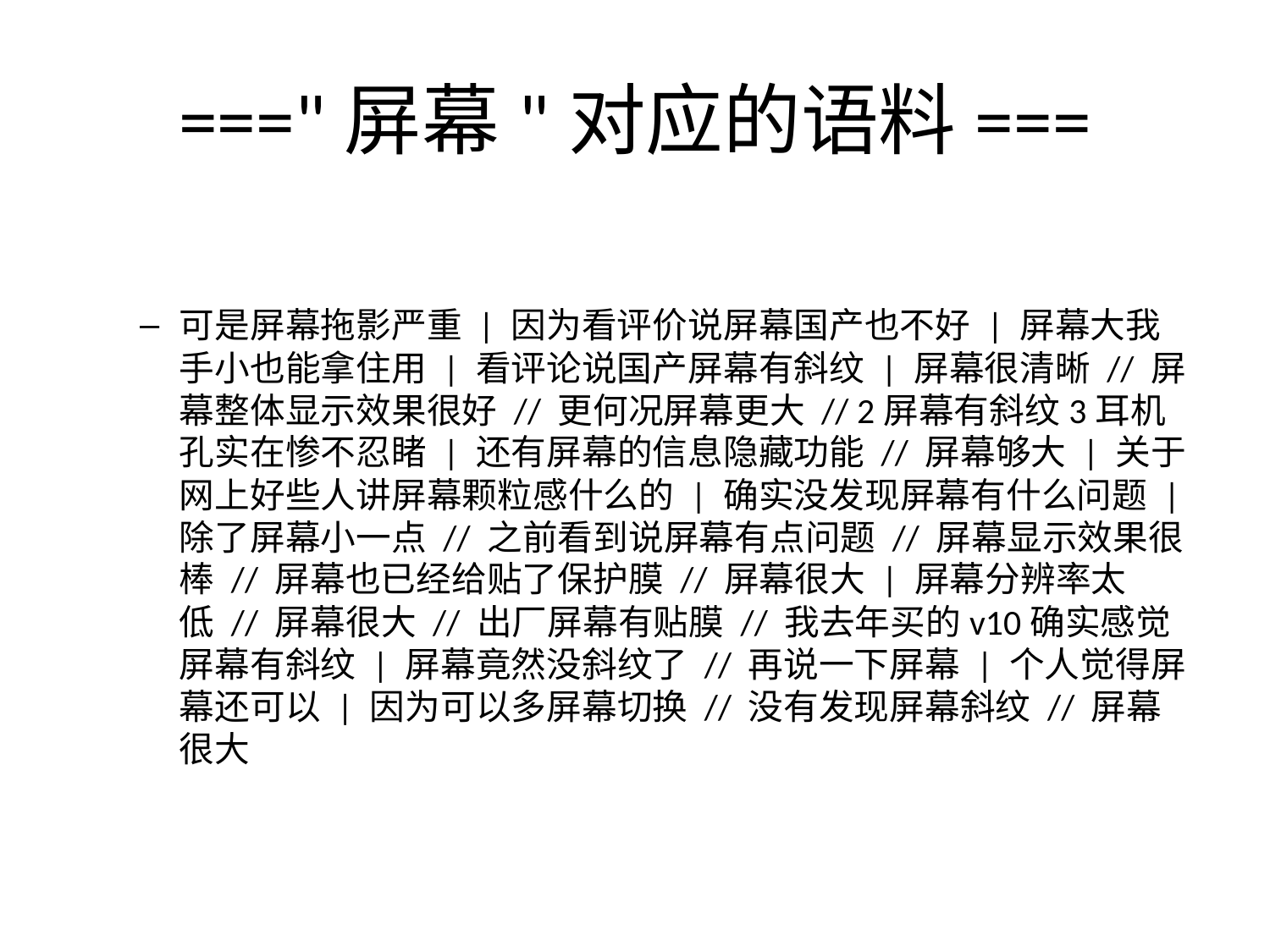

# ==="屏幕"对应的语料===

可是屏幕拖影严重 | 因为看评价说屏幕国产也不好 | 屏幕大我手小也能拿住用 | 看评论说国产屏幕有斜纹 | 屏幕很清晰 // 屏幕整体显示效果很好 // 更何况屏幕更大 // 2屏幕有斜纹3耳机孔实在惨不忍睹 | 还有屏幕的信息隐藏功能 // 屏幕够大 | 关于网上好些人讲屏幕颗粒感什么的 | 确实没发现屏幕有什么问题 | 除了屏幕小一点 // 之前看到说屏幕有点问题 // 屏幕显示效果很棒 // 屏幕也已经给贴了保护膜 // 屏幕很大 | 屏幕分辨率太低 // 屏幕很大 // 出厂屏幕有贴膜 // 我去年买的v10确实感觉屏幕有斜纹 | 屏幕竟然没斜纹了 // 再说一下屏幕 | 个人觉得屏幕还可以 | 因为可以多屏幕切换 // 没有发现屏幕斜纹 // 屏幕很大